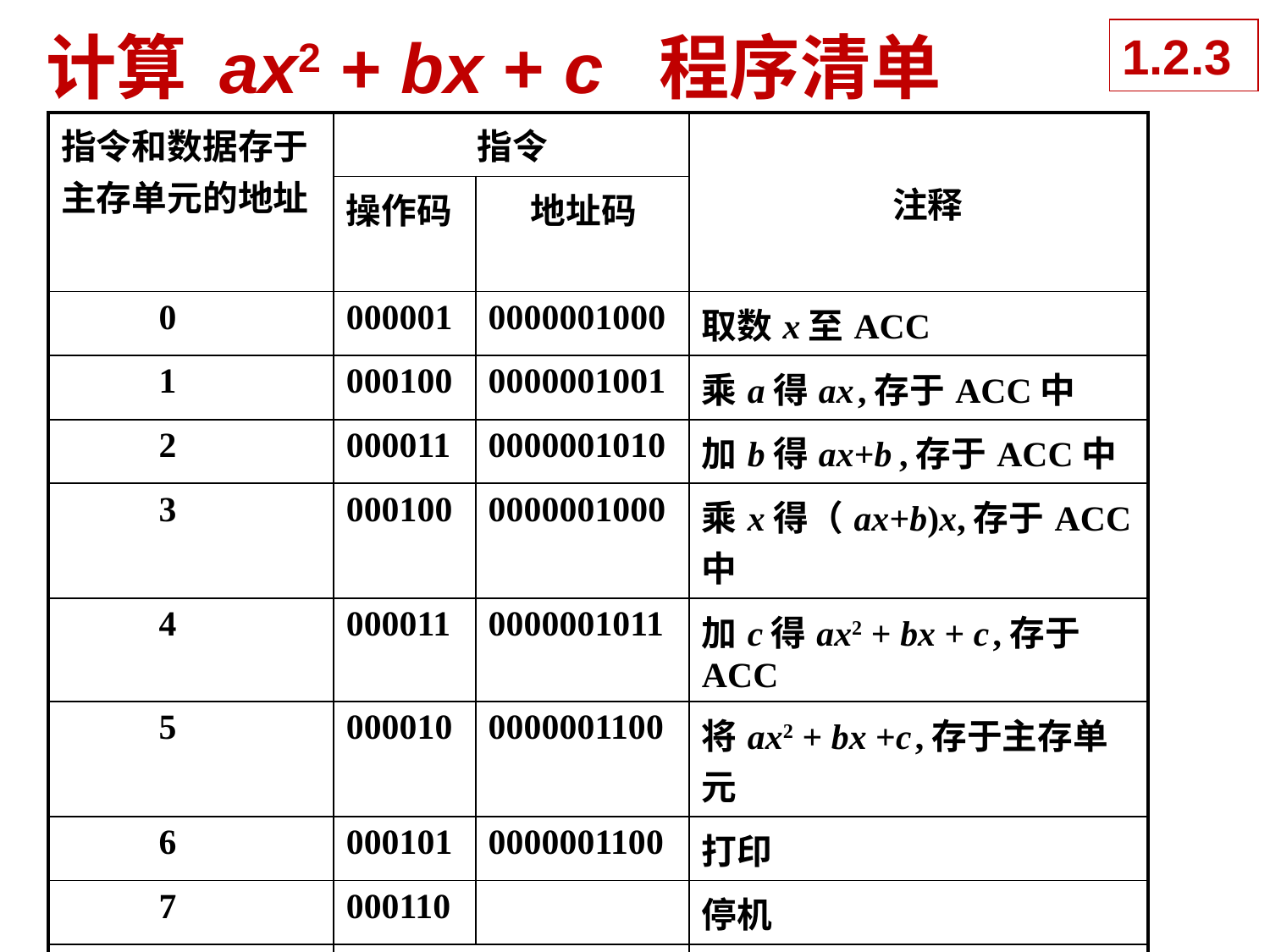

计算 ax2 + bx + c  程序清单
1.2.3
| 指令和数据存于主存单元的地址 | 指令 |  | 注释 |
| --- | --- | --- | --- |
|  | 操作码 | 地址码 |  |
| 0 | 000001 | 0000001000 | 取数x至ACC |
| 1 | 000100 | 0000001001 | 乘a得ax ,存于ACC中 |
| 2 | 000011 | 0000001010 | 加b得ax+b ,存于ACC中 |
| 3 | 000100 | 0000001000 | 乘x得（ax+b)x,存于ACC中 |
| 4 | 000011 | 0000001011 | 加c得ax2 + bx + c ,存于ACC |
| 5 | 000010 | 0000001100 | 将ax2 + bx +c ,存于主存单元 |
| 6 | 000101 | 0000001100 | 打印 |
| 7 | 000110 |  | 停机 |
| 8 | x |  | 原始数据x |
| 9 | a |  | 原始数据a |
| 10 | b |  | 原始数据b |
| 11 | c |  | 原始数据c |
| 12 |  |  | 存放结果 |